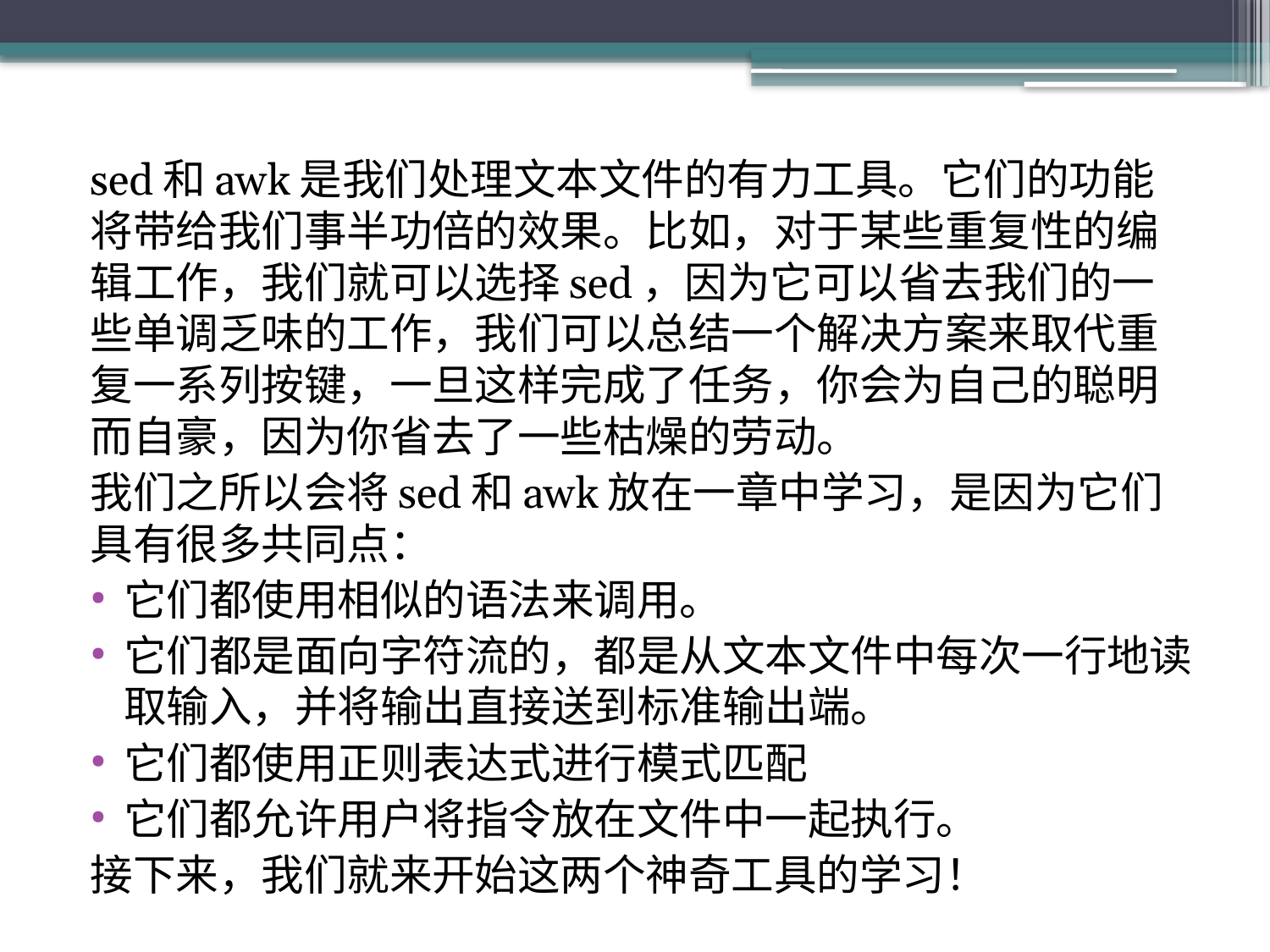

sed和awk是我们处理文本文件的有力工具。它们的功能将带给我们事半功倍的效果。比如，对于某些重复性的编辑工作，我们就可以选择sed，因为它可以省去我们的一些单调乏味的工作，我们可以总结一个解决方案来取代重复一系列按键，一旦这样完成了任务，你会为自己的聪明而自豪，因为你省去了一些枯燥的劳动。
我们之所以会将sed和awk放在一章中学习，是因为它们具有很多共同点：
它们都使用相似的语法来调用。
它们都是面向字符流的，都是从文本文件中每次一行地读取输入，并将输出直接送到标准输出端。
它们都使用正则表达式进行模式匹配
它们都允许用户将指令放在文件中一起执行。
接下来，我们就来开始这两个神奇工具的学习！